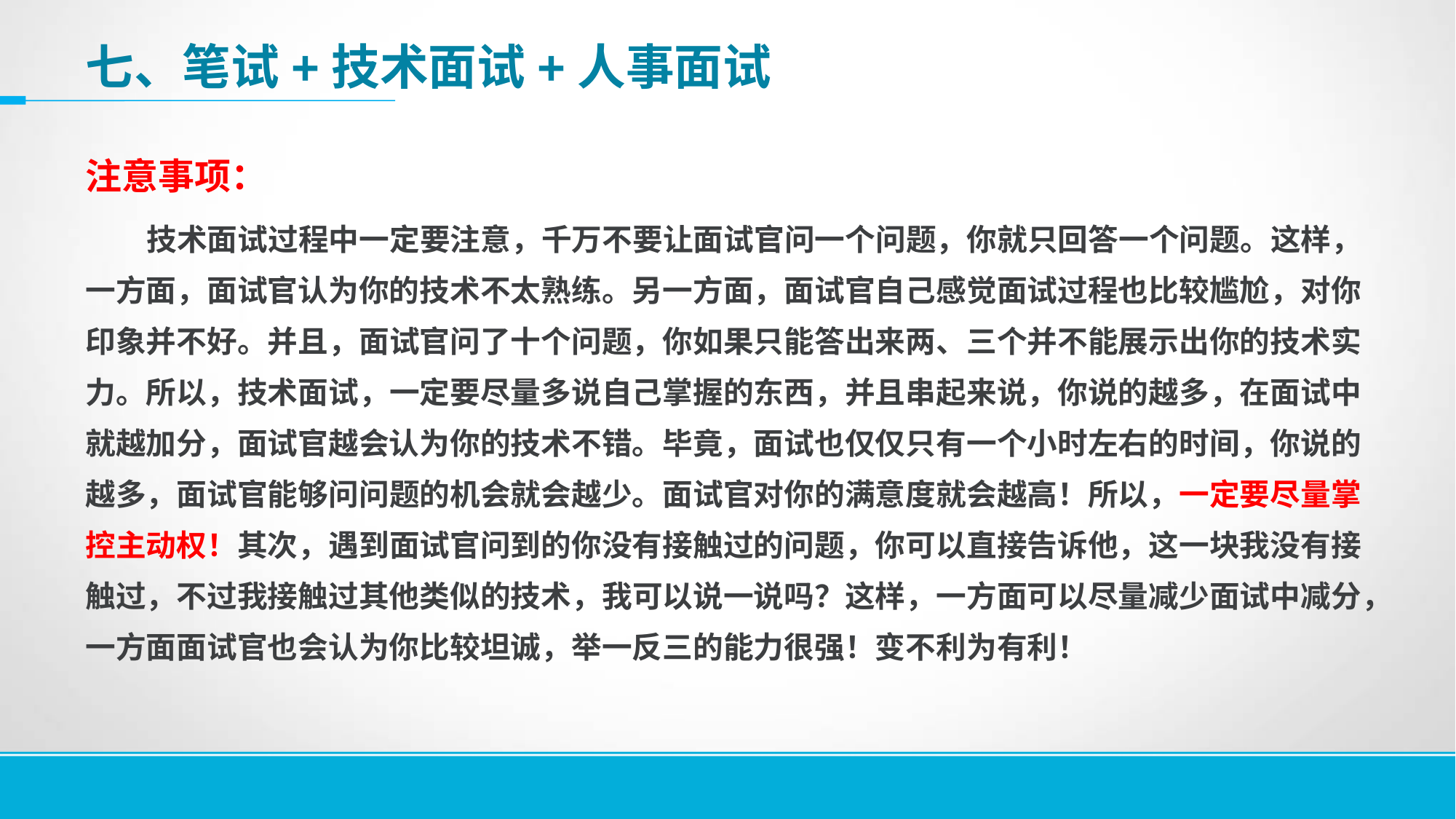

# 七、笔试+技术面试+人事面试
注意事项：
        技术面试过程中一定要注意，千万不要让面试官问一个问题，你就只回答一个问题。这样，一方面，面试官认为你的技术不太熟练。另一方面，面试官自己感觉面试过程也比较尴尬，对你印象并不好。并且，面试官问了十个问题，你如果只能答出来两、三个并不能展示出你的技术实力。所以，技术面试，一定要尽量多说自己掌握的东西，并且串起来说，你说的越多，在面试中就越加分，面试官越会认为你的技术不错。毕竟，面试也仅仅只有一个小时左右的时间，你说的越多，面试官能够问问题的机会就会越少。面试官对你的满意度就会越高！所以，一定要尽量掌控主动权！其次，遇到面试官问到的你没有接触过的问题，你可以直接告诉他，这一块我没有接触过，不过我接触过其他类似的技术，我可以说一说吗？这样，一方面可以尽量减少面试中减分，一方面面试官也会认为你比较坦诚，举一反三的能力很强！变不利为有利！